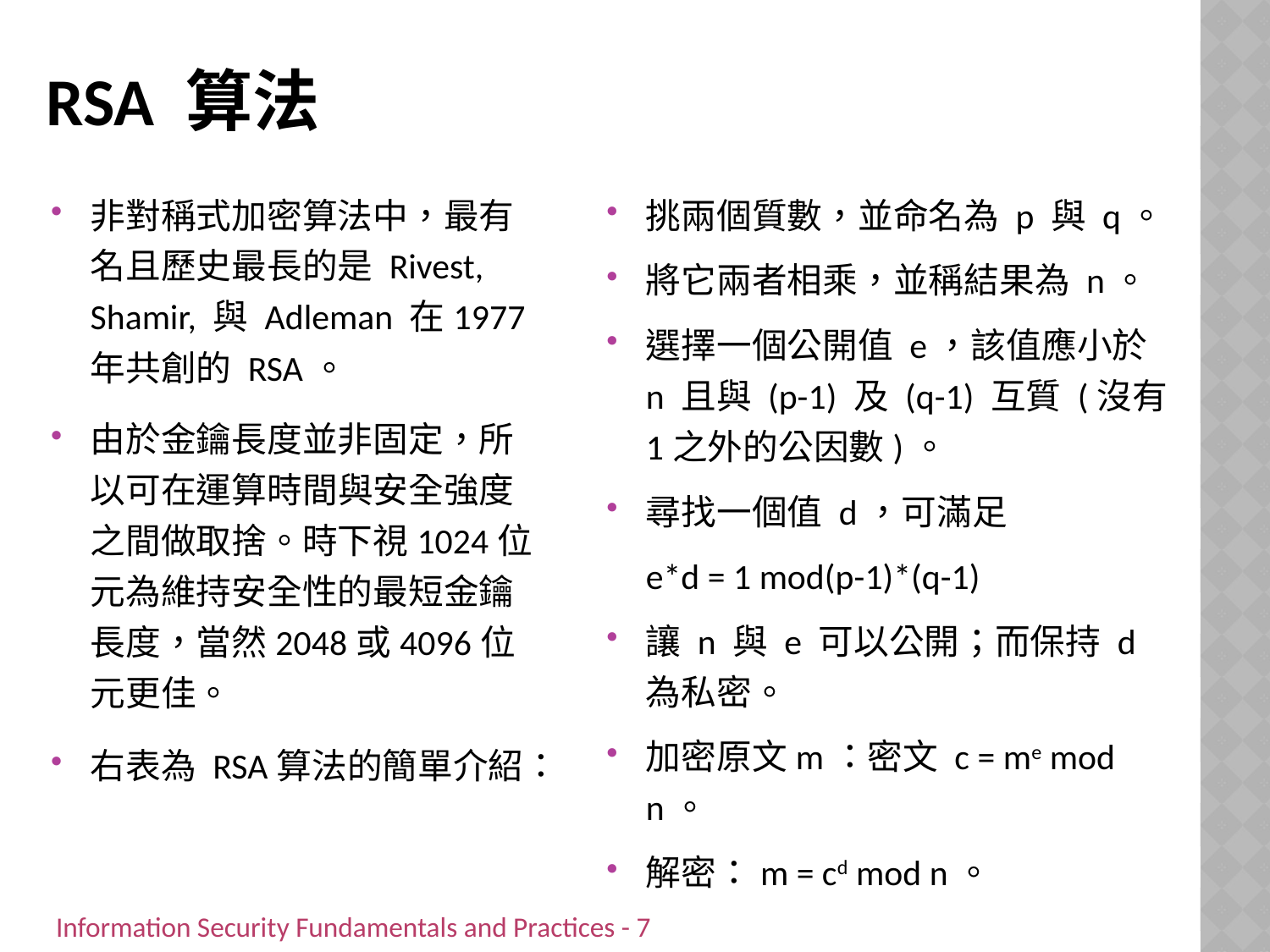

# RSA 算法
非對稱式加密算法中，最有名且歷史最長的是 Rivest, Shamir, 與 Adleman 在1977 年共創的 RSA。
由於金鑰長度並非固定，所以可在運算時間與安全強度之間做取捨。時下視1024位元為維持安全性的最短金鑰長度，當然2048或4096位元更佳。
右表為 RSA算法的簡單介紹：
挑兩個質數，並命名為 p 與 q。
將它兩者相乘，並稱結果為 n。
選擇一個公開值 e，該值應小於 n 且與 (p-1) 及 (q-1) 互質 (沒有1之外的公因數)。
尋找一個值 d，可滿足
	e*d = 1 mod(p-1)*(q-1)
讓 n 與 e 可以公開；而保持 d 為私密。
加密原文m：密文 c = me mod n。
解密：m = cd mod n。